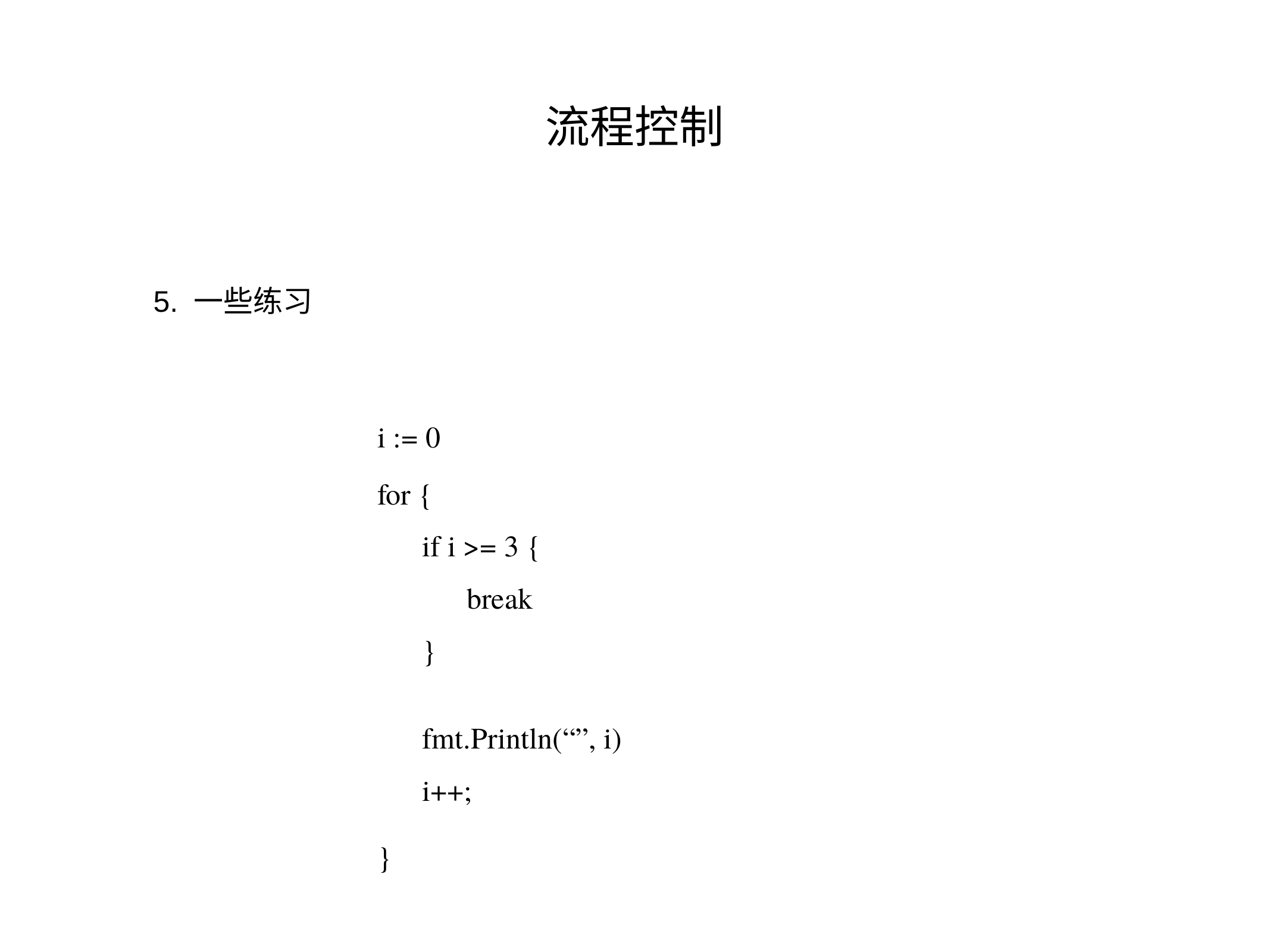

流程控制
5. 一些练习
i := 0
for {
      if i >= 3 {
   break
   }

      fmt.Println(“”, i)
      i++;
}
fmt.Println(“A statement just after for loop.”)